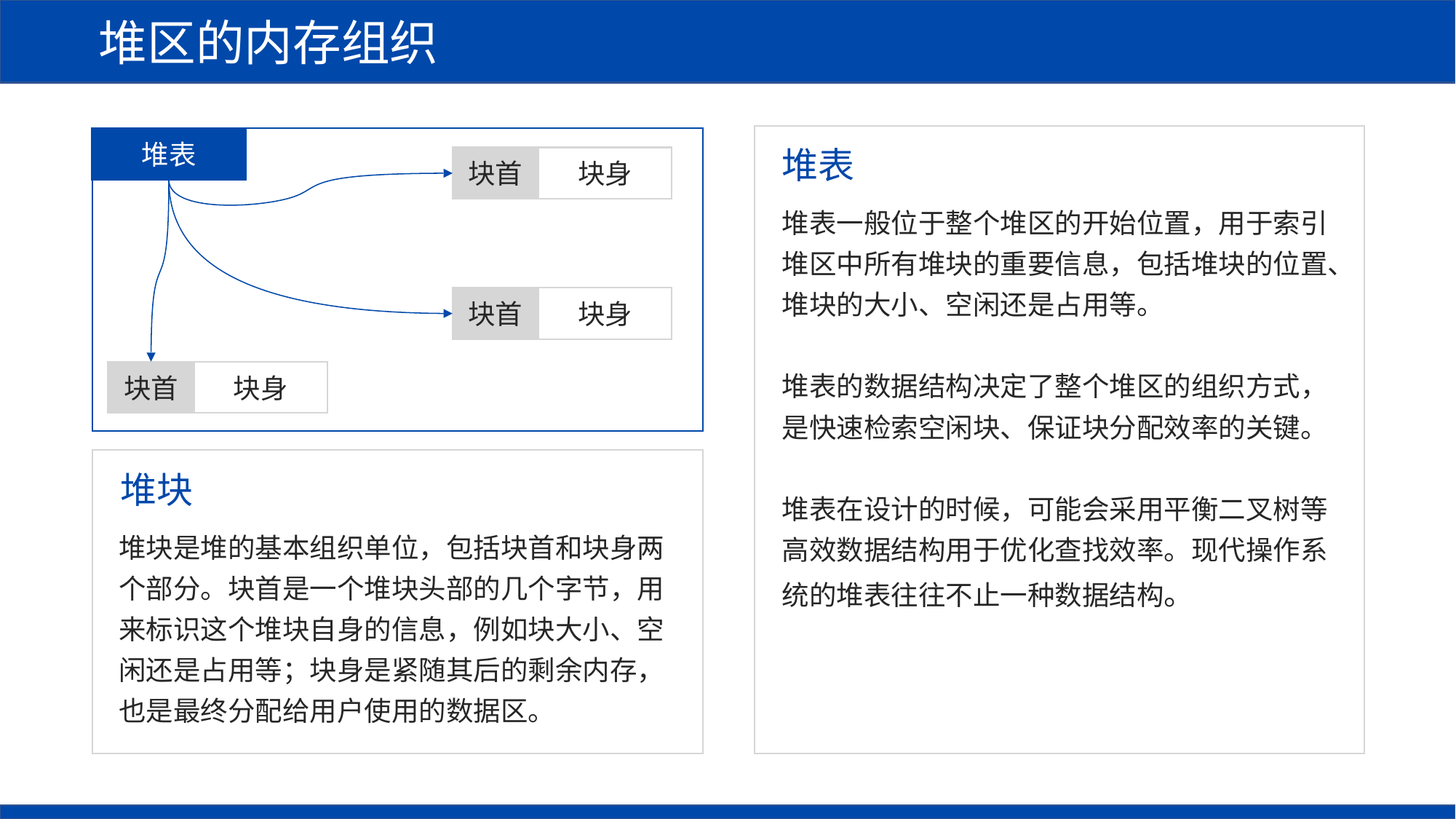

堆区的内存组织

堆表

块首
块身
块首
块身
块首
块身
堆表
堆表一般位于整个堆区的开始位置，用于索引堆区中所有堆块的重要信息，包括堆块的位置、堆块的大小、空闲还是占用等。

堆表的数据结构决定了整个堆区的组织方式，是快速检索空闲块、保证块分配效率的关键。

堆表在设计的时候，可能会采用平衡二叉树等高效数据结构用于优化查找效率。现代操作系统的堆表往往不止一种数据结构。

堆块
堆块是堆的基本组织单位，包括块首和块身两个部分。块首是一个堆块头部的几个字节，用来标识这个堆块自身的信息，例如块大小、空闲还是占用等；块身是紧随其后的剩余内存，也是最终分配给用户使用的数据区。